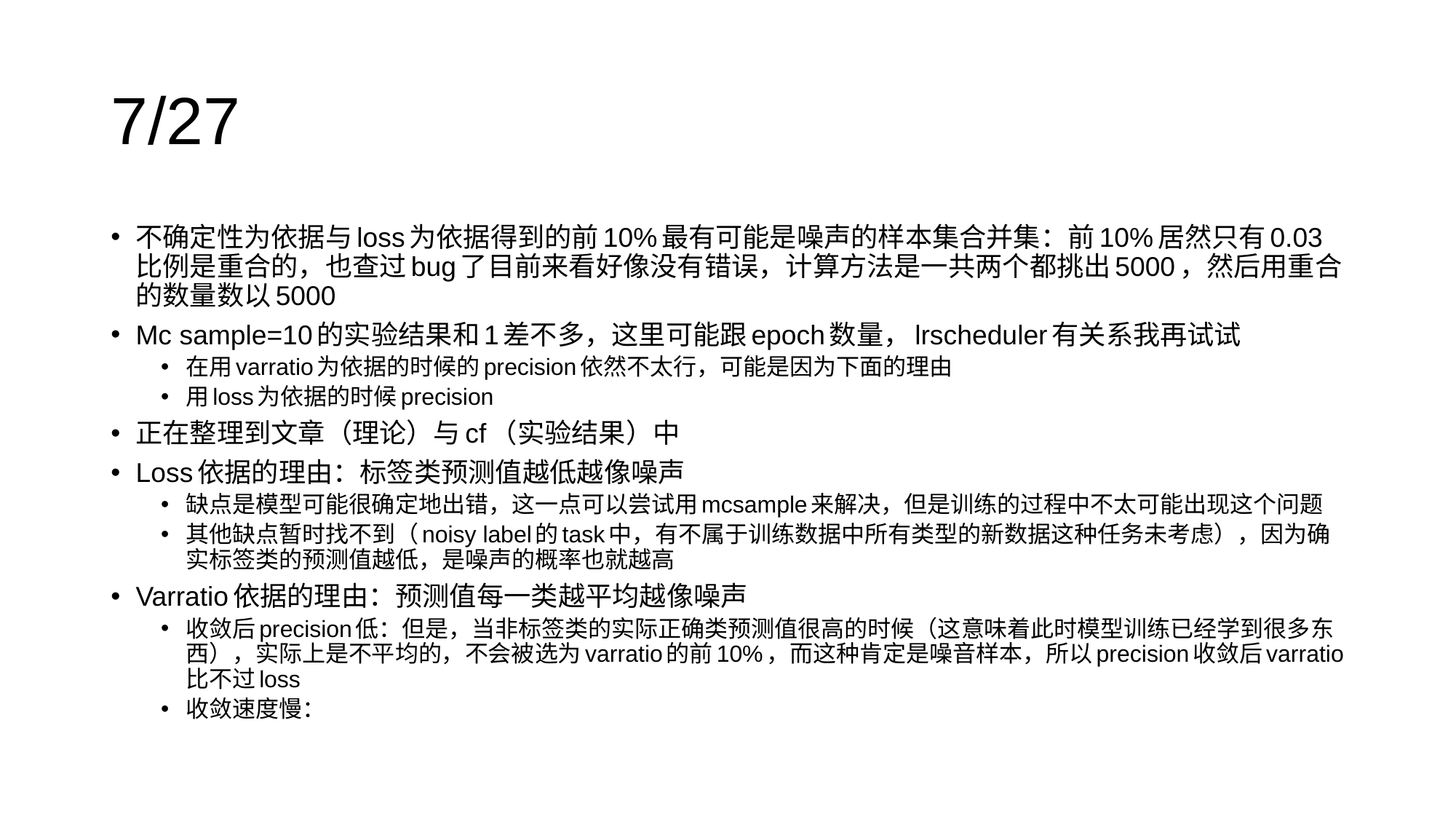

# 7/27
不确定性为依据与loss为依据得到的前10%最有可能是噪声的样本集合并集：前10%居然只有0.03比例是重合的，也查过bug了目前来看好像没有错误，计算方法是一共两个都挑出5000，然后用重合的数量数以5000
Mc sample=10的实验结果和1差不多，这里可能跟epoch数量，lrscheduler有关系我再试试
在用varratio为依据的时候的precision依然不太行，可能是因为下面的理由
用loss为依据的时候precision
正在整理到文章（理论）与cf（实验结果）中
Loss依据的理由：标签类预测值越低越像噪声
缺点是模型可能很确定地出错，这一点可以尝试用mcsample来解决，但是训练的过程中不太可能出现这个问题
其他缺点暂时找不到（noisy label的task中，有不属于训练数据中所有类型的新数据这种任务未考虑），因为确实标签类的预测值越低，是噪声的概率也就越高
Varratio依据的理由：预测值每一类越平均越像噪声
收敛后precision低：但是，当非标签类的实际正确类预测值很高的时候（这意味着此时模型训练已经学到很多东西），实际上是不平均的，不会被选为varratio的前10%，而这种肯定是噪音样本，所以precision收敛后varratio比不过loss
收敛速度慢：